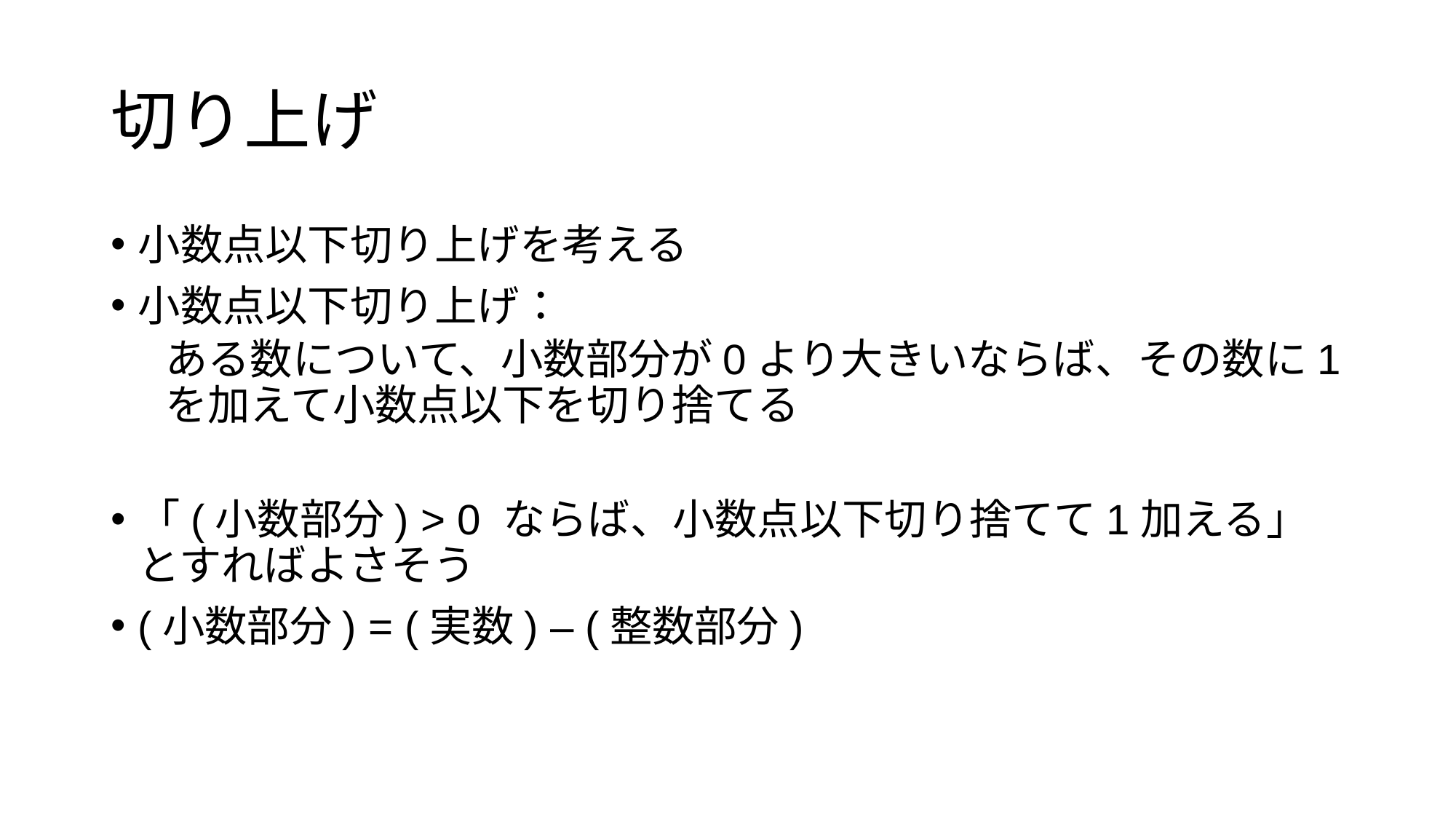

# 切り上げ
小数点以下切り上げを考える
小数点以下切り上げ：
ある数について、小数部分が0より大きいならば、その数に1を加えて小数点以下を切り捨てる

「(小数部分) > 0 ならば、小数点以下切り捨てて1加える」とすればよさそう
(小数部分) = (実数) – (整数部分)